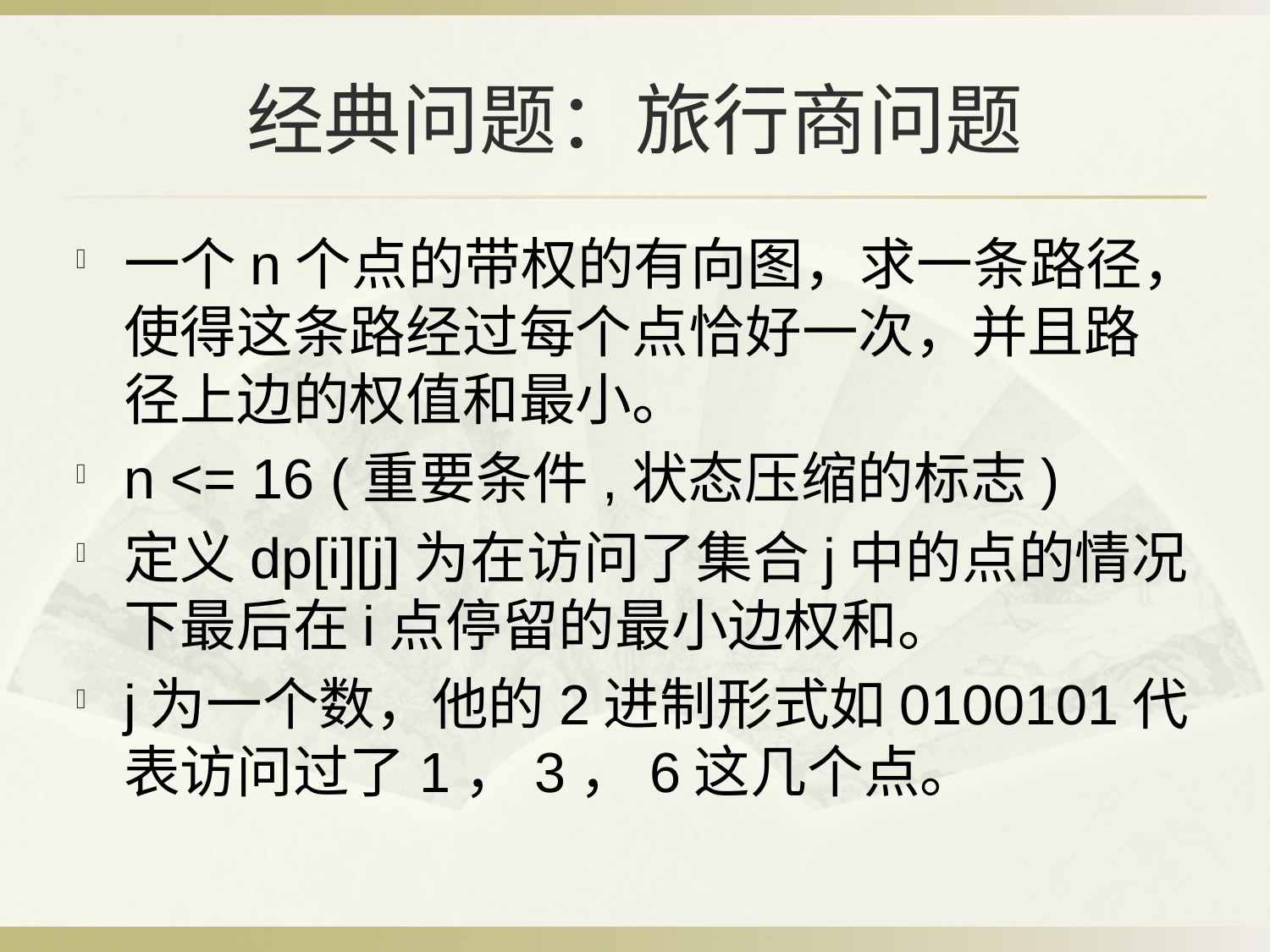

# 经典问题：旅行商问题
一个n个点的带权的有向图，求一条路径，使得这条路经过每个点恰好一次，并且路径上边的权值和最小。
n <= 16 (重要条件,状态压缩的标志)
定义dp[i][j]为在访问了集合j中的点的情况下最后在i点停留的最小边权和。
j为一个数，他的2进制形式如0100101代表访问过了1，3，6这几个点。